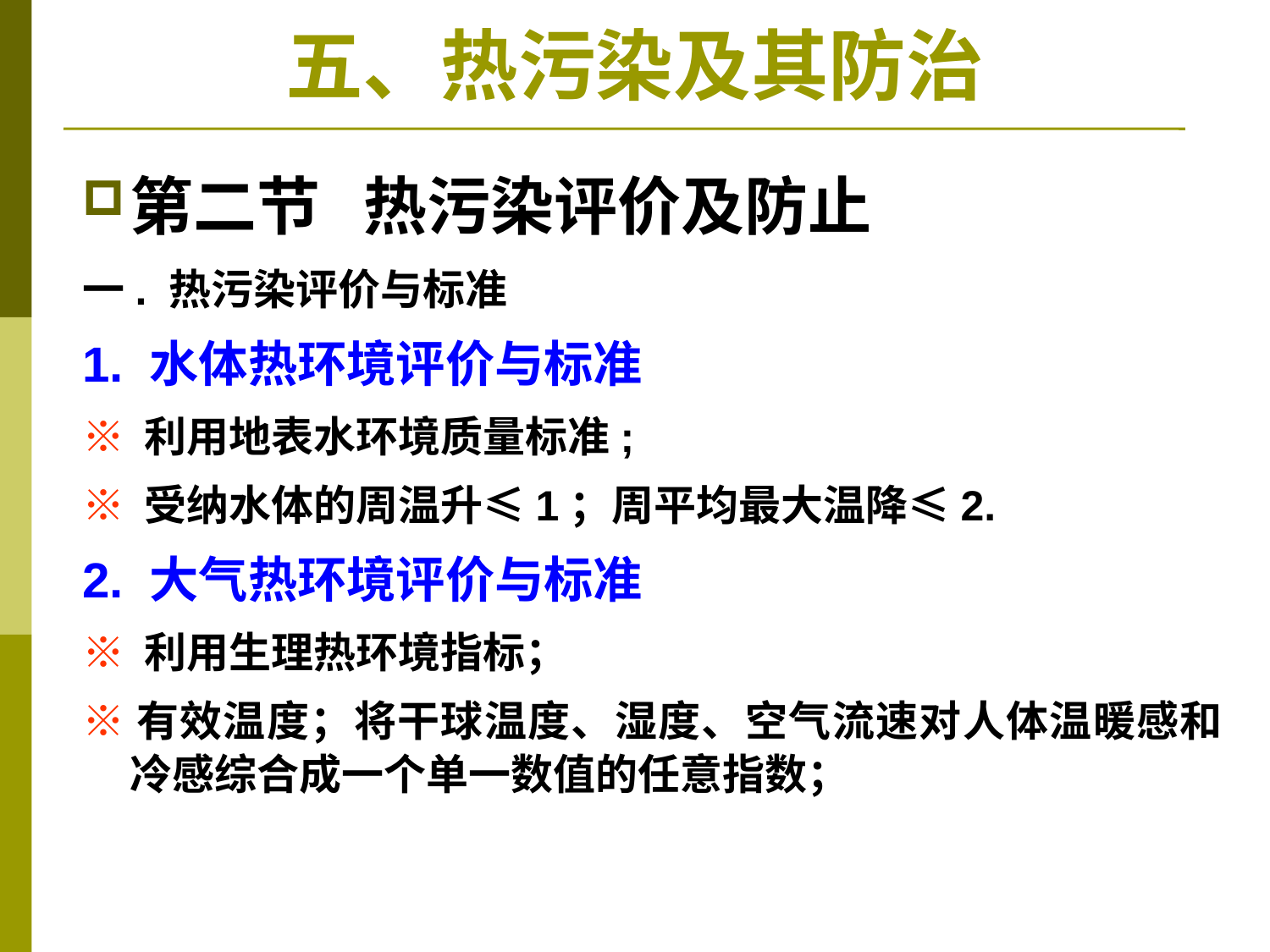

# 五、热污染及其防治
第二节   热污染评价及防止
一. 热污染评价与标准
1. 水体热环境评价与标准
※ 利用地表水环境质量标准;
※ 受纳水体的周温升≤1；周平均最大温降≤2.
2. 大气热环境评价与标准
※ 利用生理热环境指标；
※有效温度；将干球温度、湿度、空气流速对人体温暖感和冷感综合成一个单一数值的任意指数；